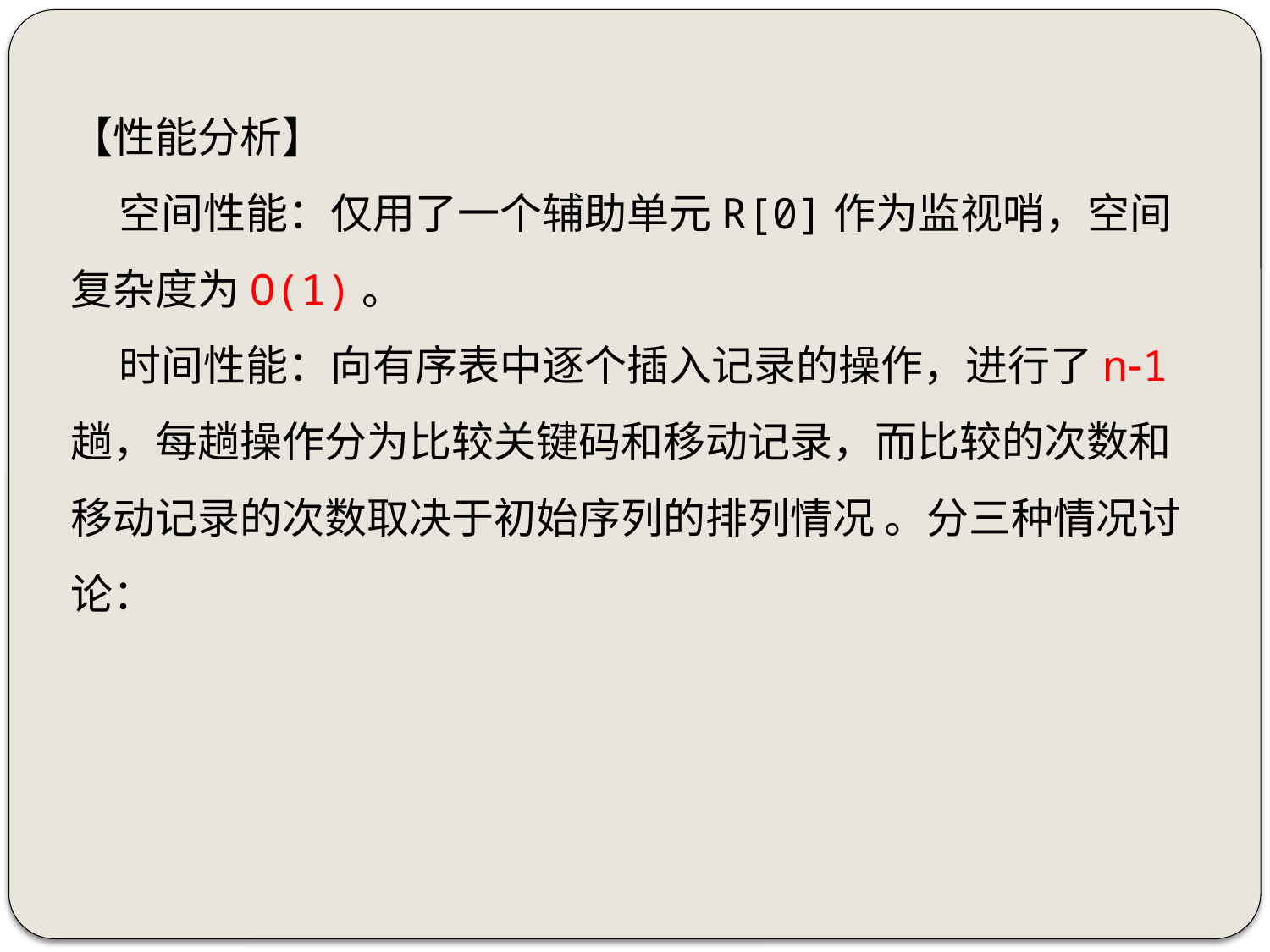

【性能分析】
    空间性能：仅用了一个辅助单元R[0]作为监视哨，空间复杂度为O(1)。
    时间性能：向有序表中逐个插入记录的操作，进行了n−1趟，每趟操作分为比较关键码和移动记录，而比较的次数和移动记录的次数取决于初始序列的排列情况 。分三种情况讨论：